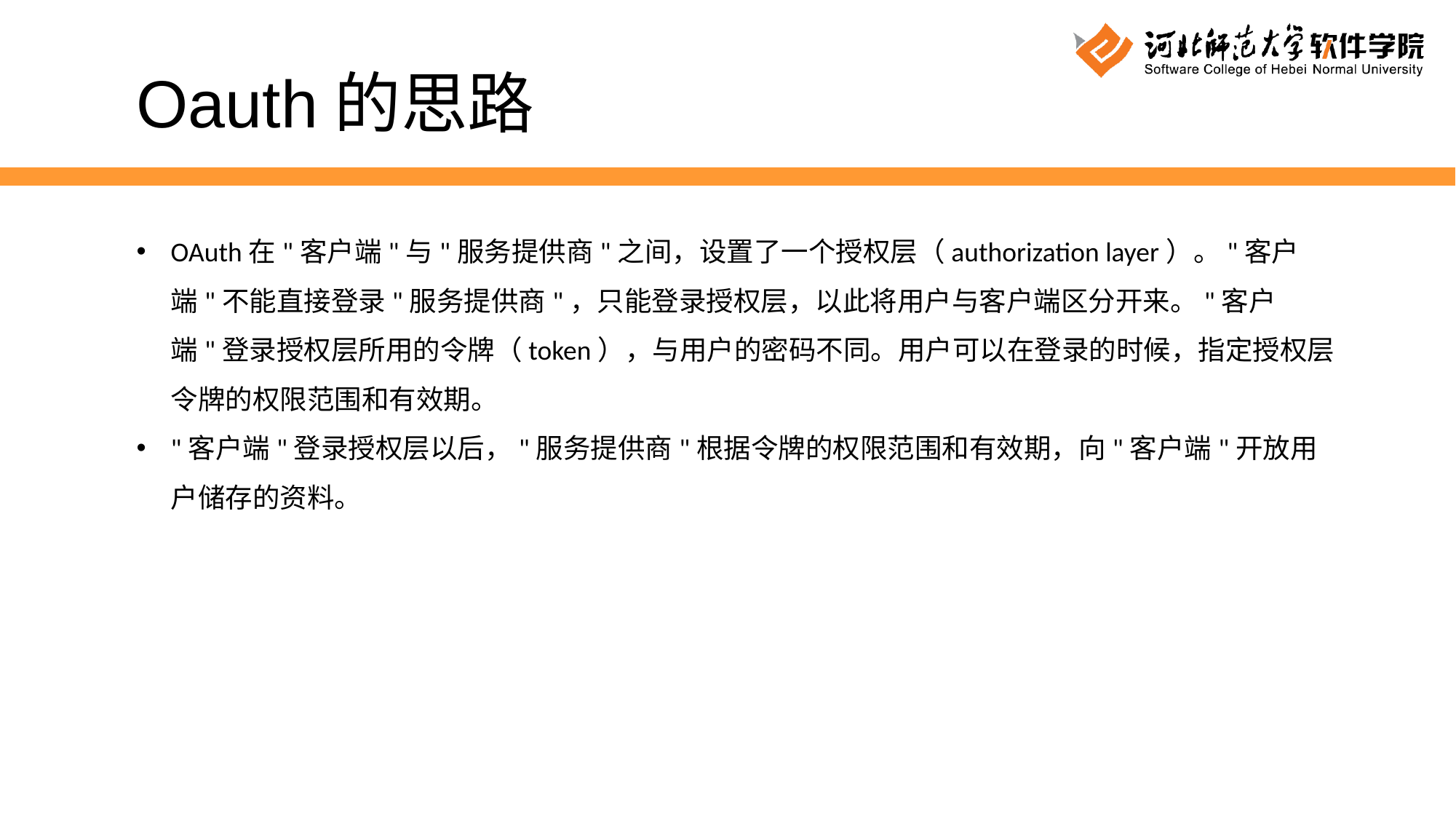

Oauth的思路
OAuth在"客户端"与"服务提供商"之间，设置了一个授权层（authorization layer）。"客户端"不能直接登录"服务提供商"，只能登录授权层，以此将用户与客户端区分开来。"客户端"登录授权层所用的令牌（token），与用户的密码不同。用户可以在登录的时候，指定授权层令牌的权限范围和有效期。
"客户端"登录授权层以后，"服务提供商"根据令牌的权限范围和有效期，向"客户端"开放用户储存的资料。